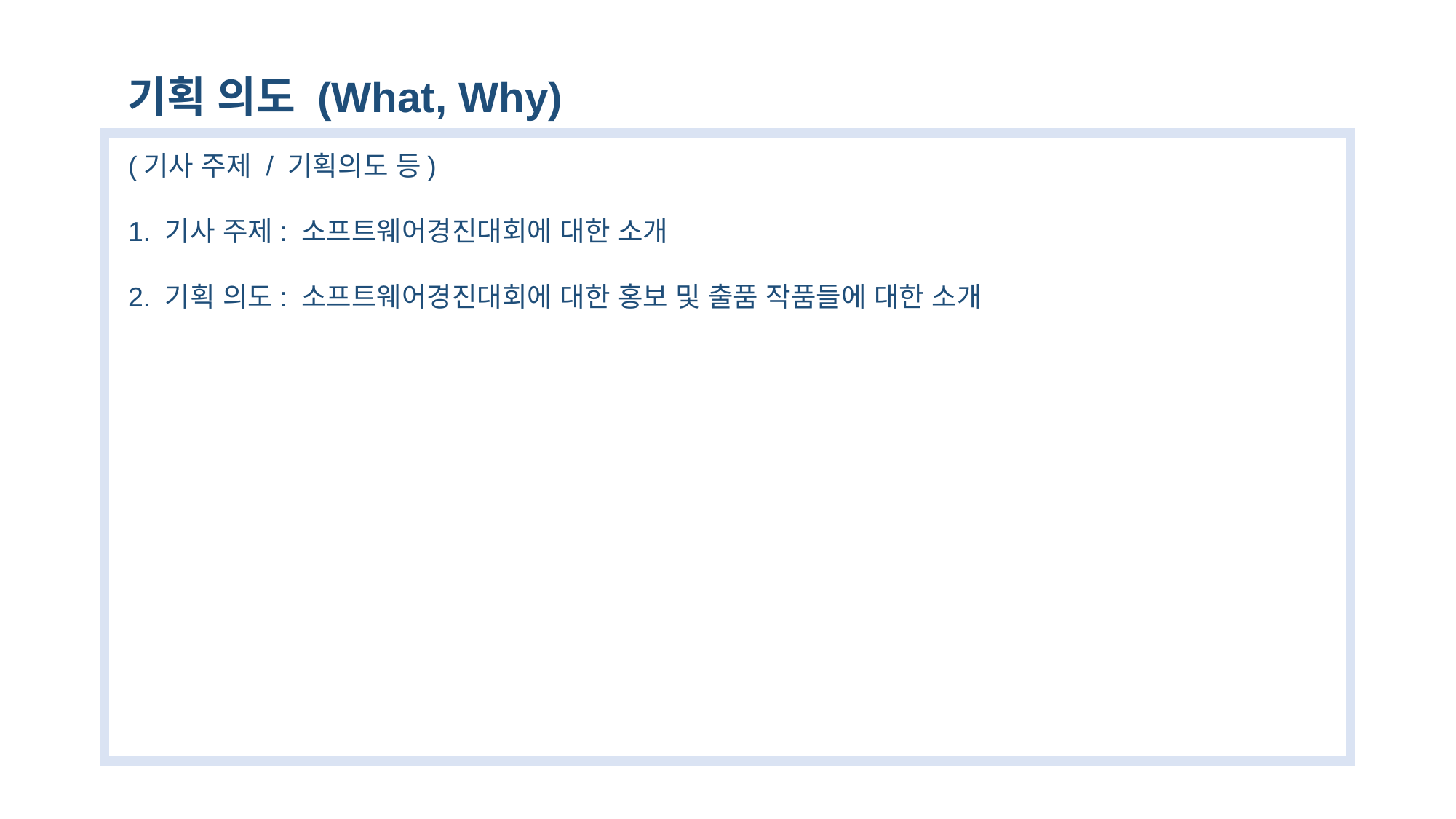

기획 의도 (What, Why)

(기사 주제 / 기획의도 등)

1. 기사 주제: 소프트웨어경진대회에 대한 소개

2. 기획 의도: 소프트웨어경진대회에 대한 홍보 및 출품 작품들에 대한 소개